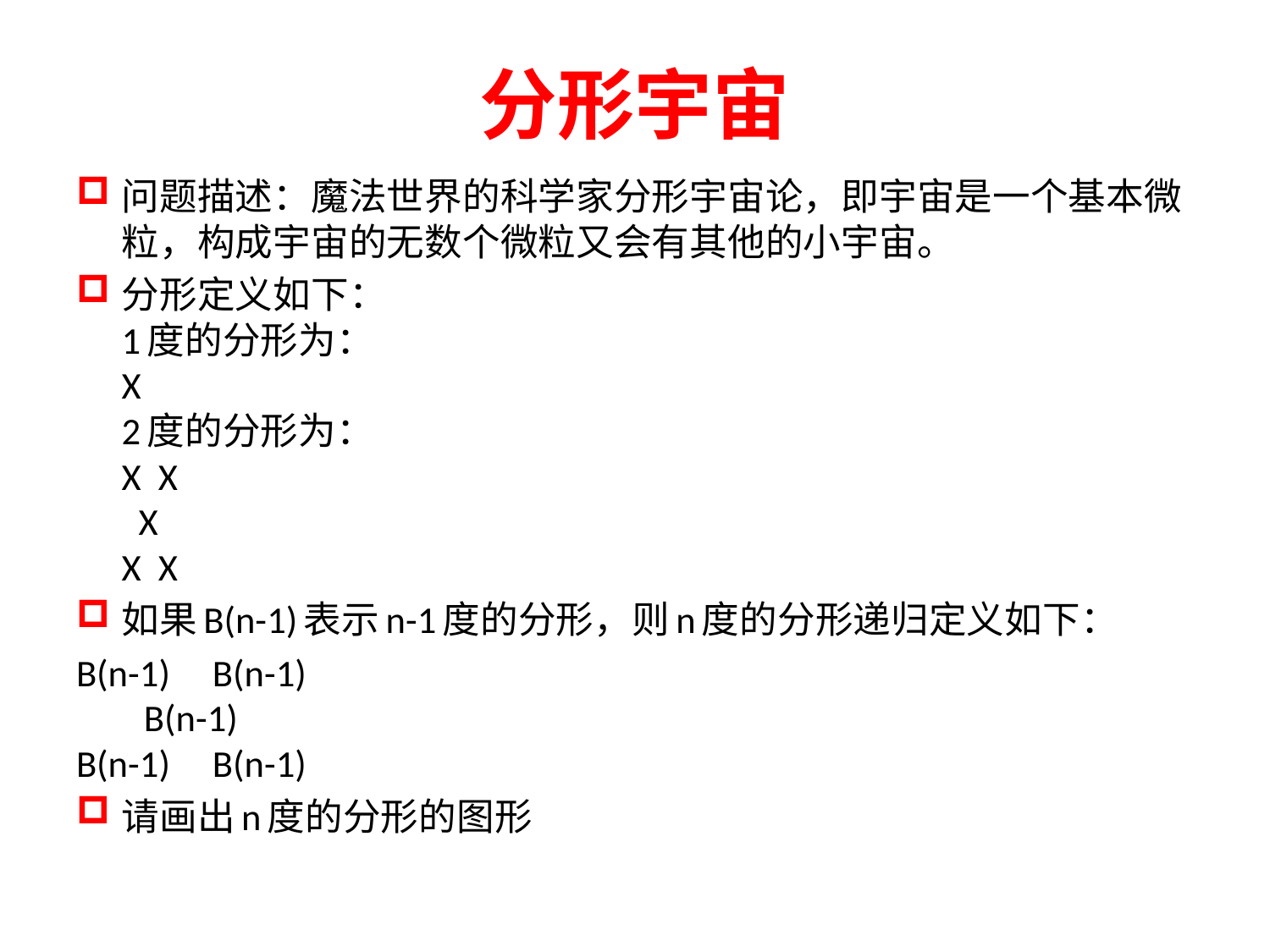

# 分形宇宙
问题描述：魔法世界的科学家分形宇宙论，即宇宙是一个基本微粒，构成宇宙的无数个微粒又会有其他的小宇宙。
分形定义如下：
1度的分形为：
X
2度的分形为：
X  X
  X
X  X
如果B(n-1)表示n-1度的分形，则n度的分形递归定义如下：
B(n-1)     B(n-1)
        B(n-1)
B(n-1)     B(n-1)
请画出n度的分形的图形